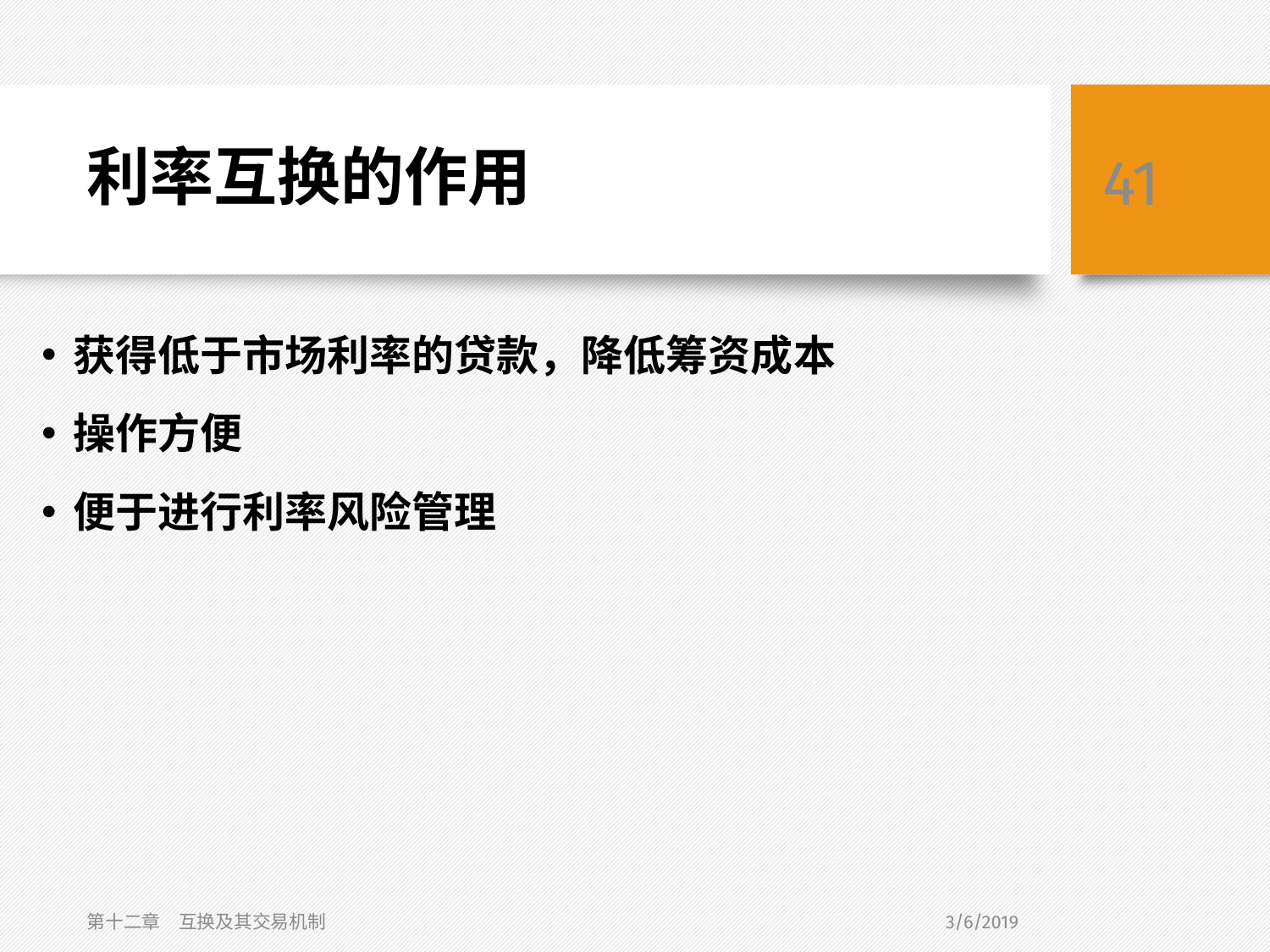

# 利率互换的作用
41
获得低于市场利率的贷款，降低筹资成本
操作方便
便于进行利率风险管理
3/6/2019
第十二章　互换及其交易机制